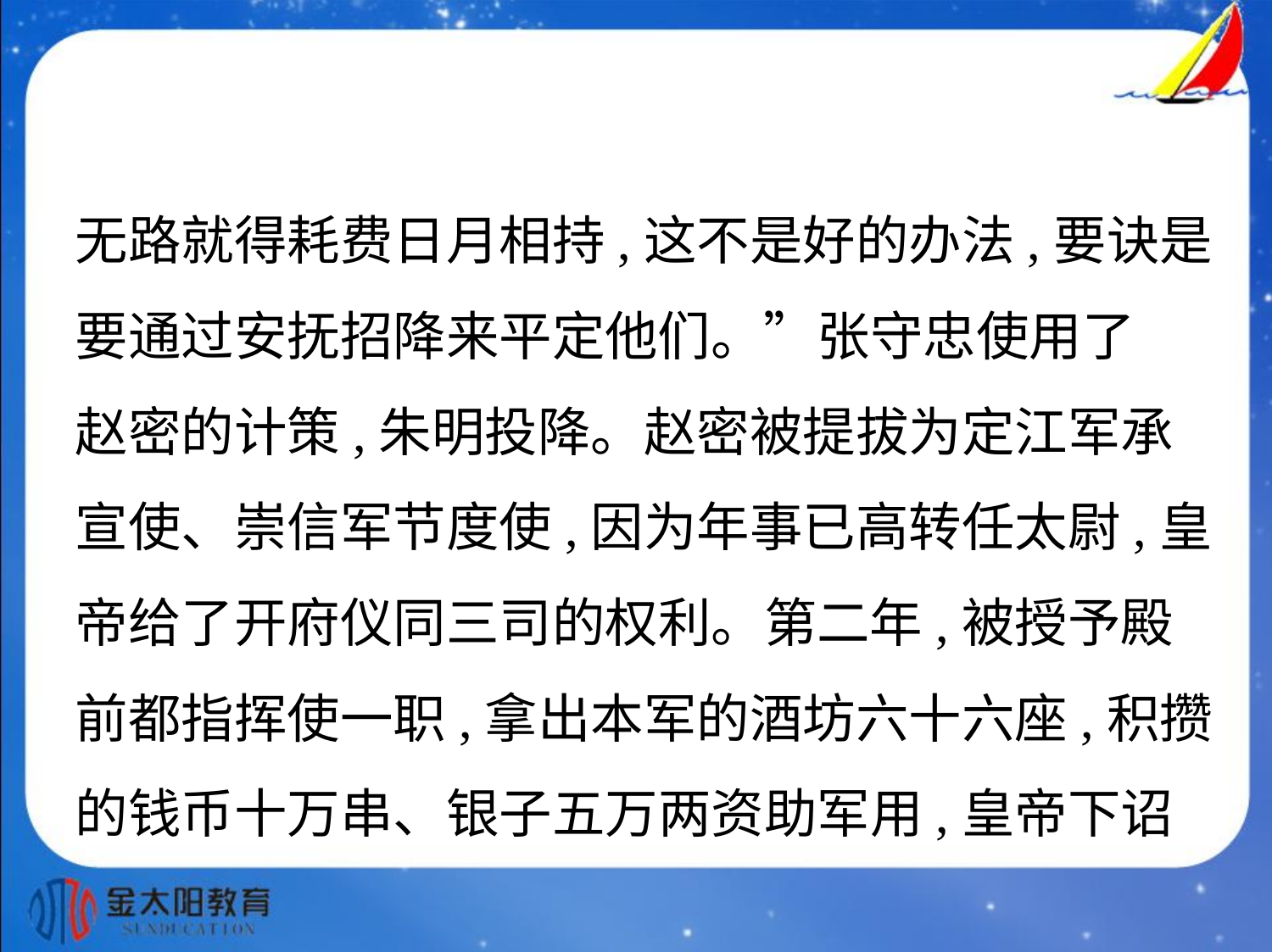

无路就得耗费日月相持,这不是好的办法,要诀是
要通过安抚招降来平定他们。”张守忠使用了
赵密的计策,朱明投降。赵密被提拔为定江军承
宣使、崇信军节度使,因为年事已高转任太尉,皇
帝给了开府仪同三司的权利。第二年,被授予殿
前都指挥使一职,拿出本军的酒坊六十六座,积攒
的钱币十万串、银子五万两资助军用,皇帝下诏